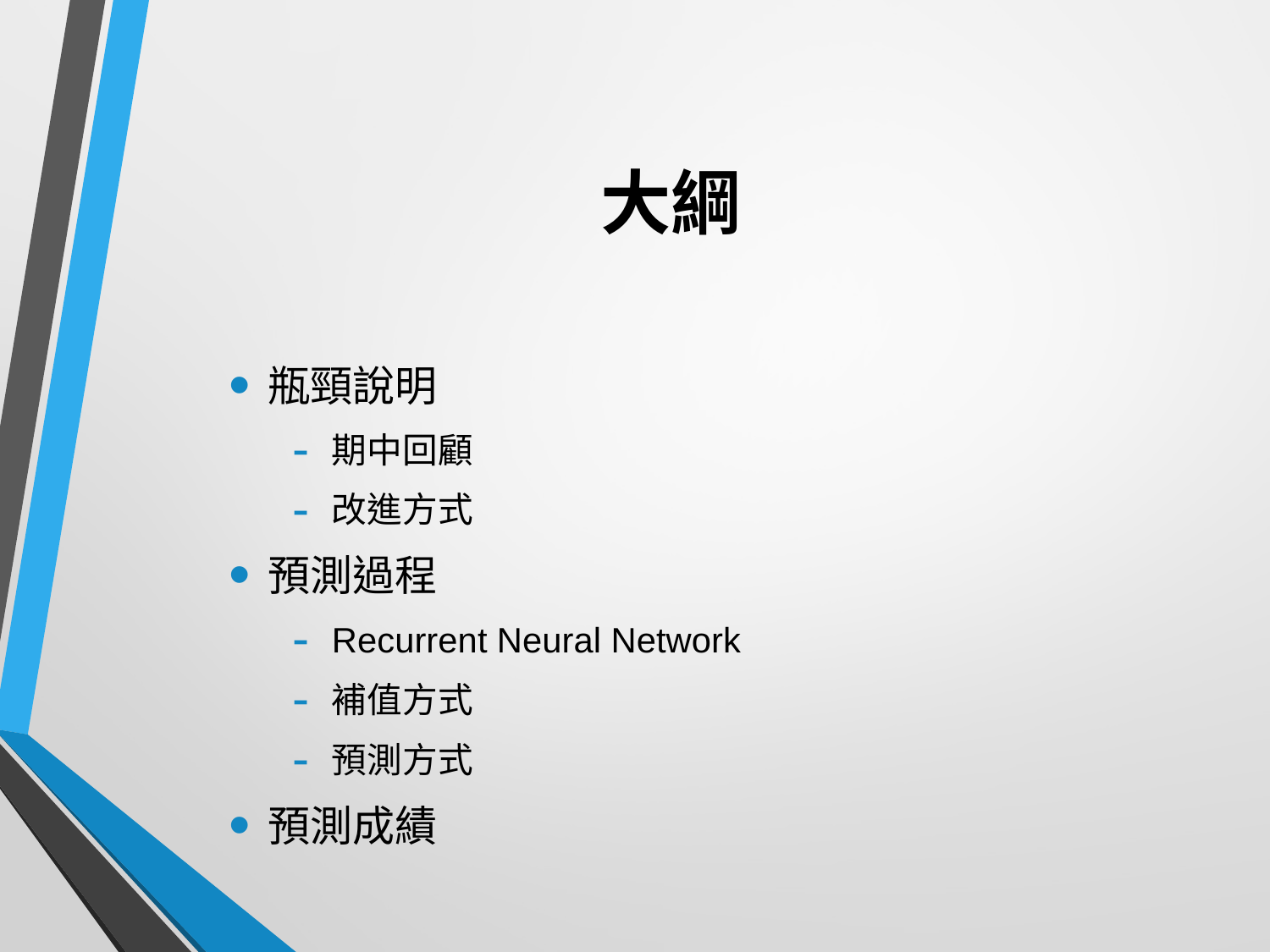

# 大綱
瓶頸說明
期中回顧
改進方式
預測過程
Recurrent Neural Network
補值方式
預測方式
預測成績